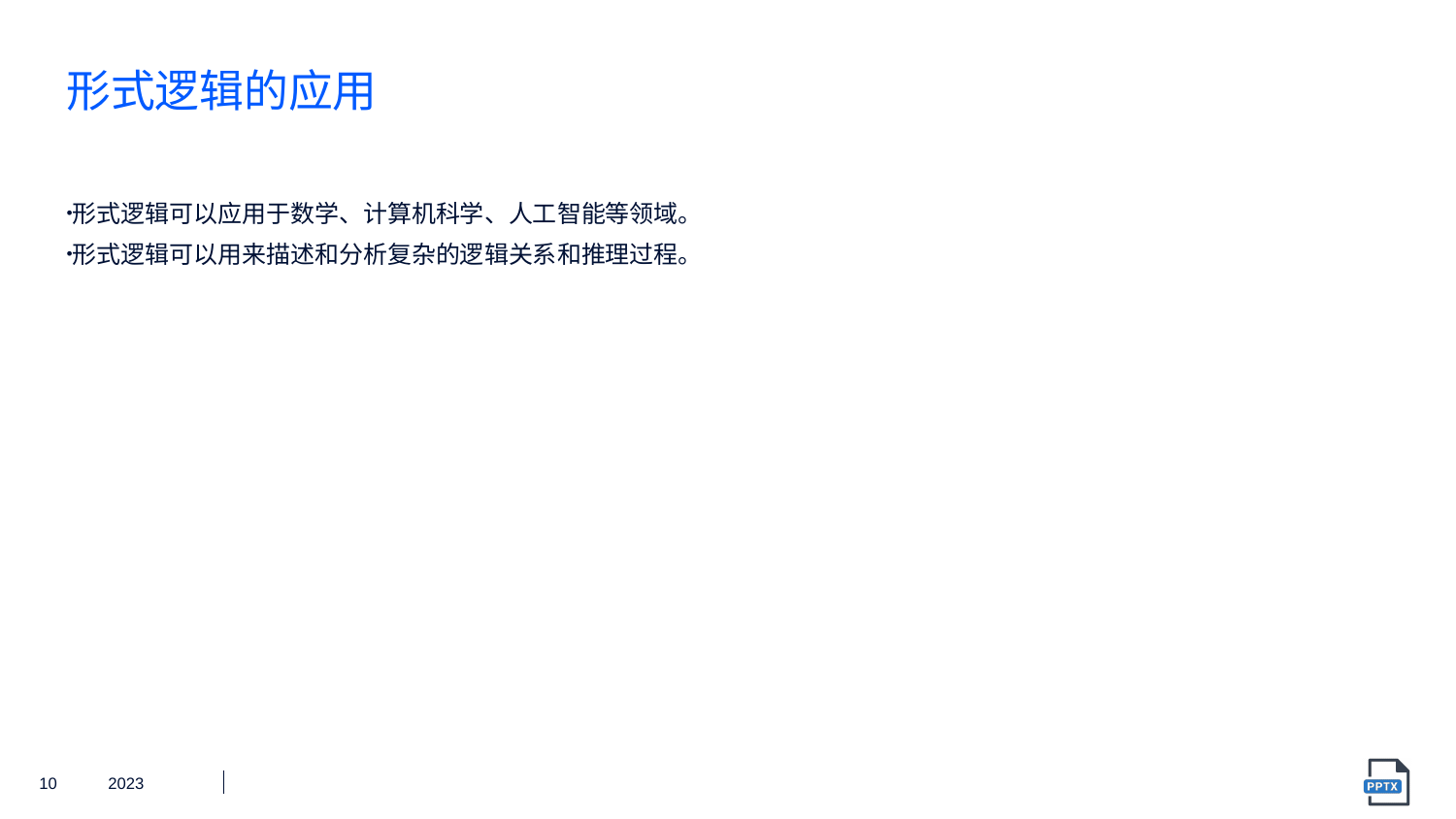

形式逻辑的应用

形式逻辑可以应用于数学、计算机科学、人工智能等领域。
形式逻辑可以用来描述和分析复杂的逻辑关系和推理过程。